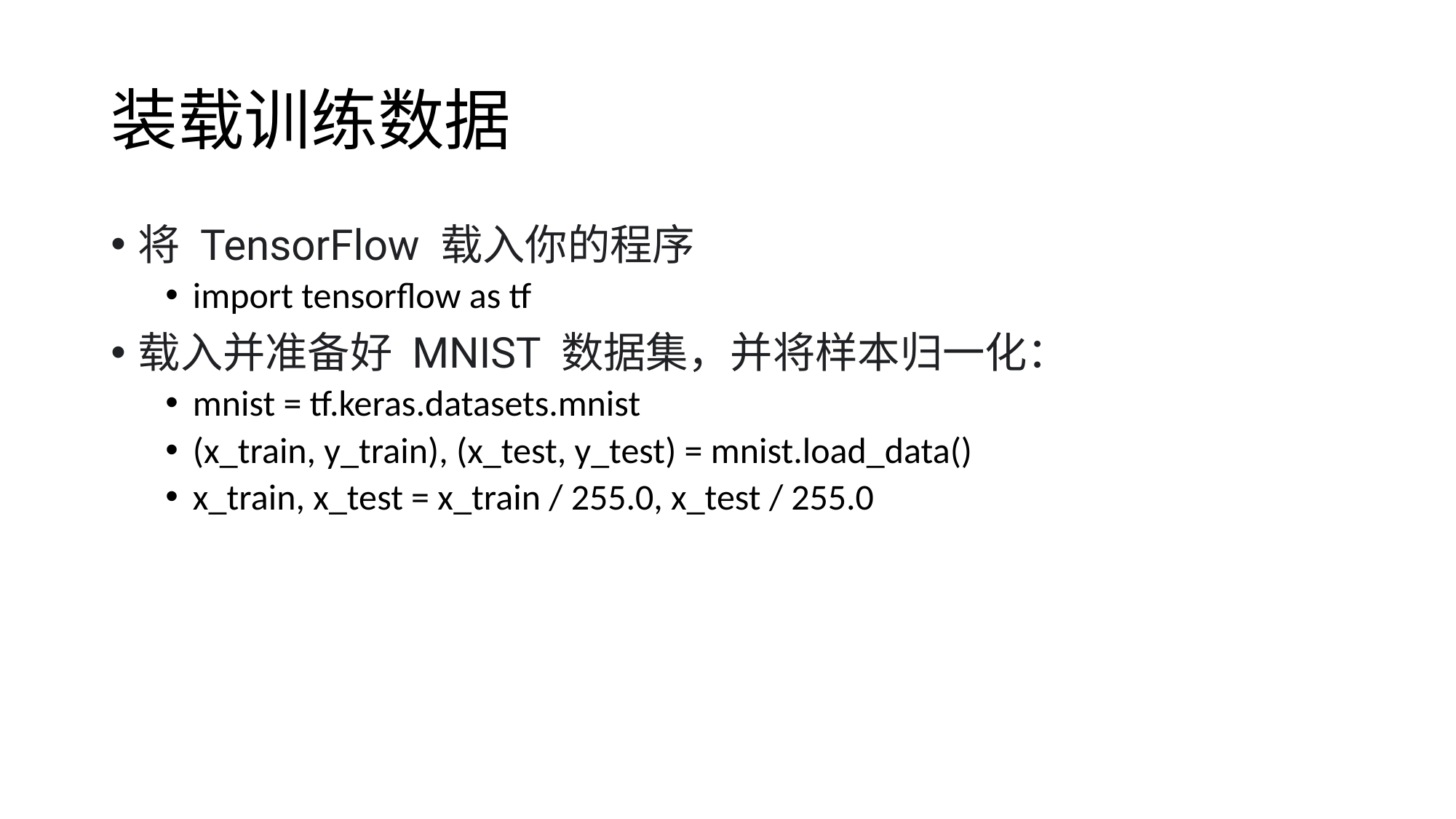

# 装载训练数据
将 TensorFlow 载入你的程序
import tensorflow as tf
载入并准备好 MNIST 数据集，并将样本归一化：
mnist = tf.keras.datasets.mnist
(x_train, y_train), (x_test, y_test) = mnist.load_data()
x_train, x_test = x_train / 255.0, x_test / 255.0